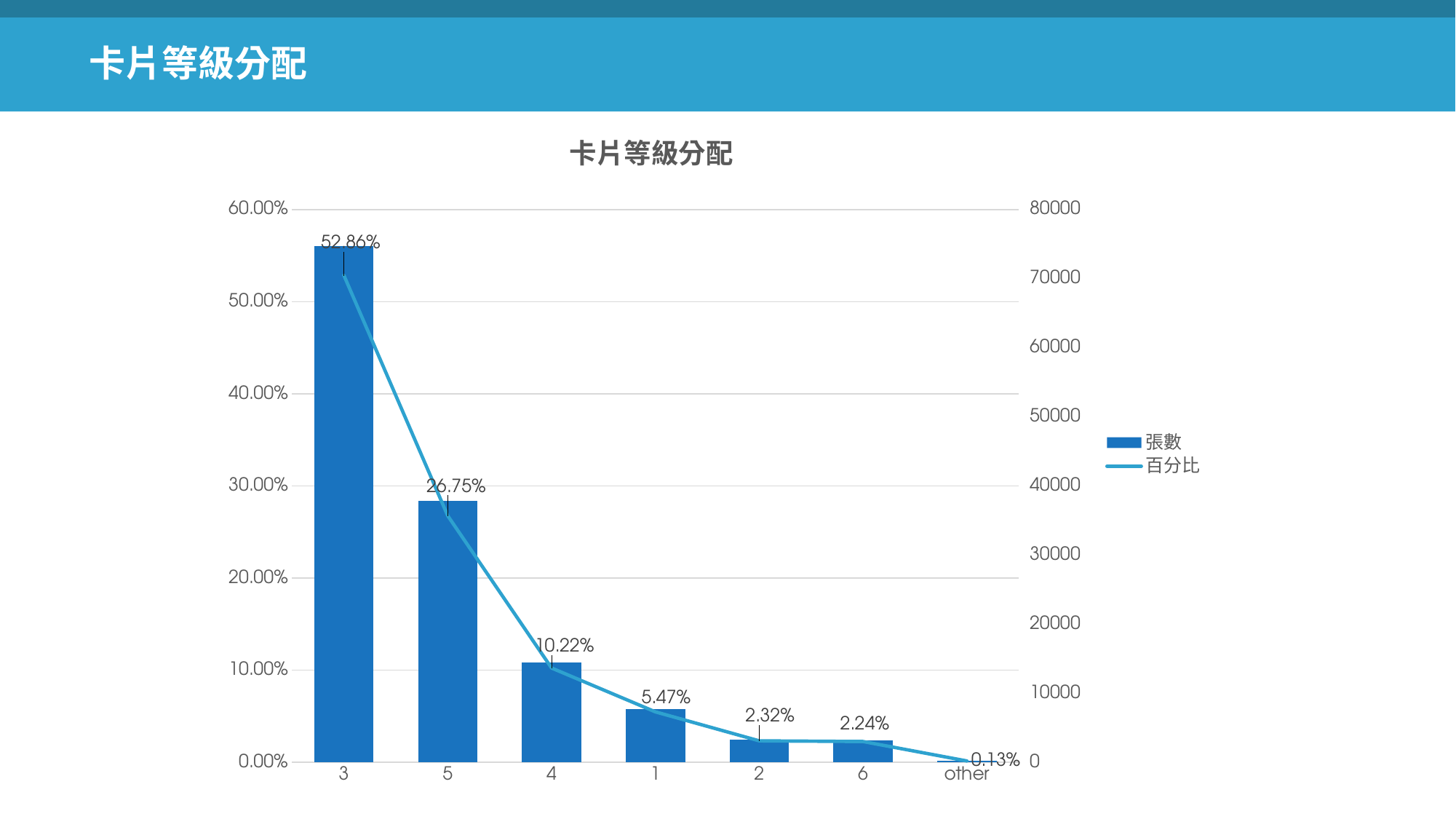

卡片等級分配

### Chart: 卡片等級分配

| Category | 張數 | 百分比 |
|---|---|---|
| 3 | 74730.0 | 0.5286465149510827 |
| 5 | 37821.0 | 0.26754904110751904 |
| 4 | 14453.0 | 0.10224177814248626 |
| 1 | 7726.0 | 0.05465439548390291 |
| 2 | 3278.0 | 0.02318885689829585 |
| 6 | 3168.0 | 0.022410707337950354 |
| other | 185.0 | 0.0013087060787628838 |